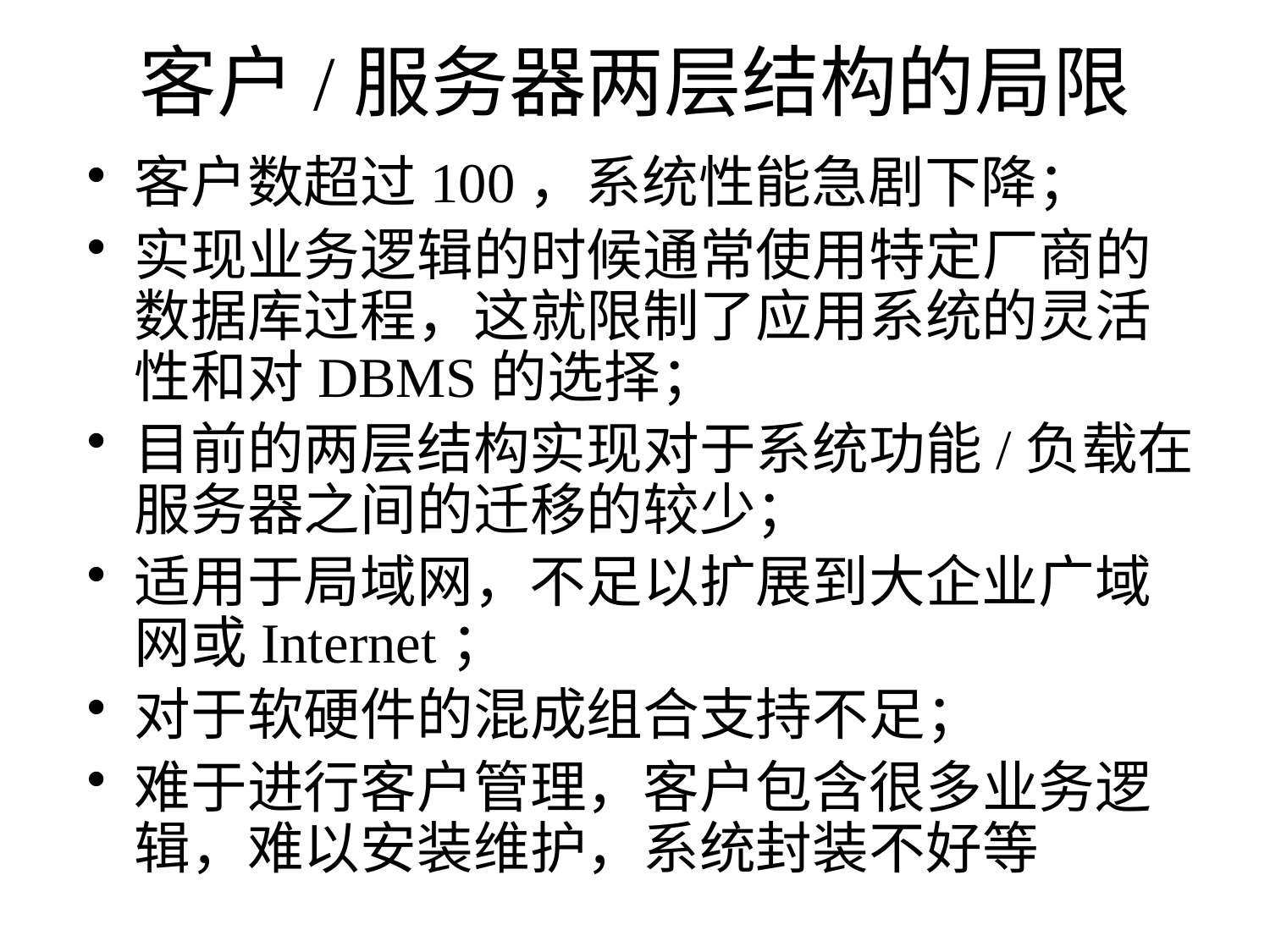

# 客户/服务器两层结构的局限
客户数超过100，系统性能急剧下降；
实现业务逻辑的时候通常使用特定厂商的数据库过程，这就限制了应用系统的灵活性和对DBMS的选择；
目前的两层结构实现对于系统功能/负载在服务器之间的迁移的较少；
适用于局域网，不足以扩展到大企业广域网或Internet；
对于软硬件的混成组合支持不足；
难于进行客户管理，客户包含很多业务逻辑，难以安装维护，系统封装不好等